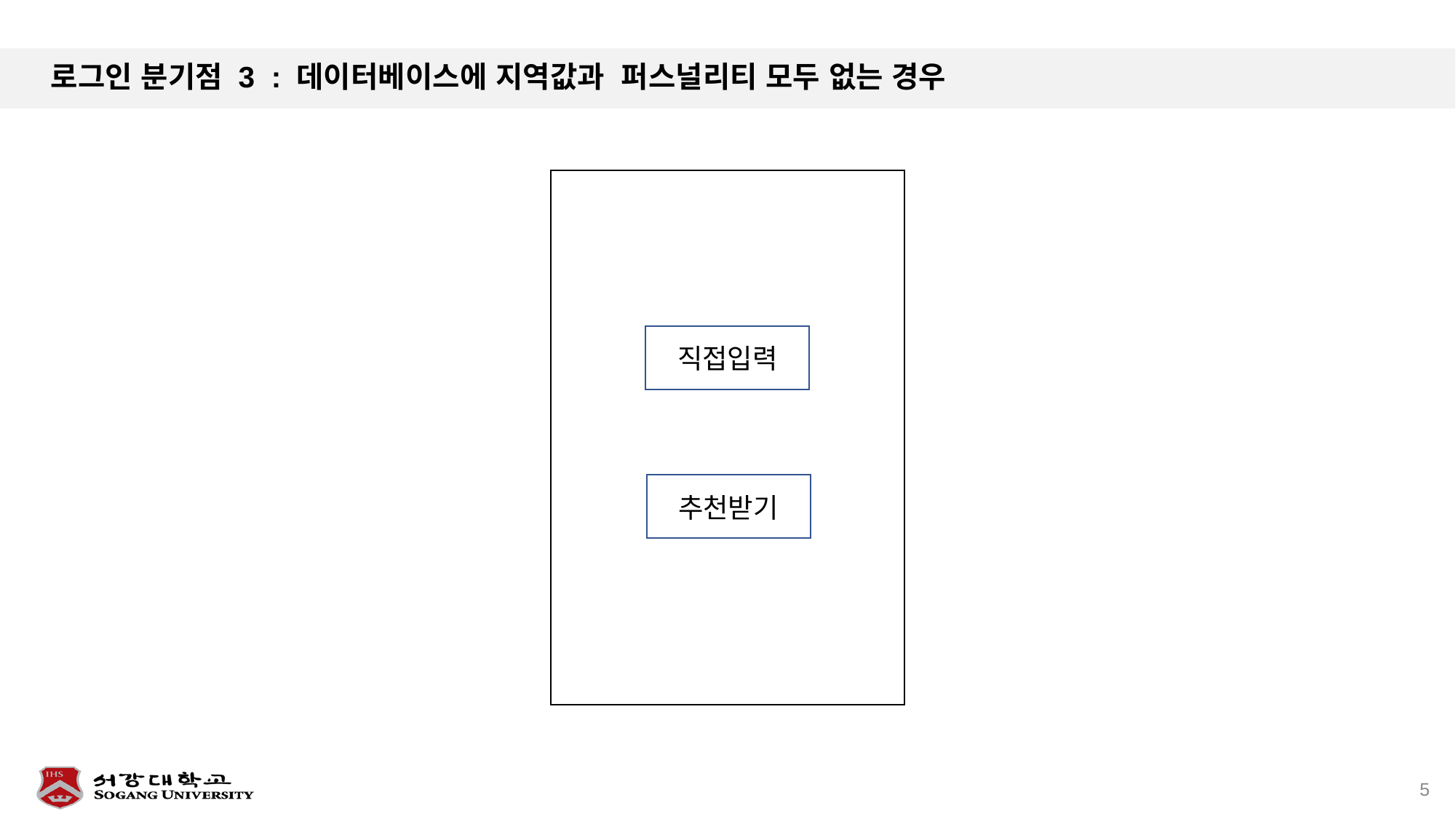

# 로그인 분기점 3  : 데이터베이스에 지역값과  퍼스널리티 모두 없는 경우

직접입력
추천받기
5